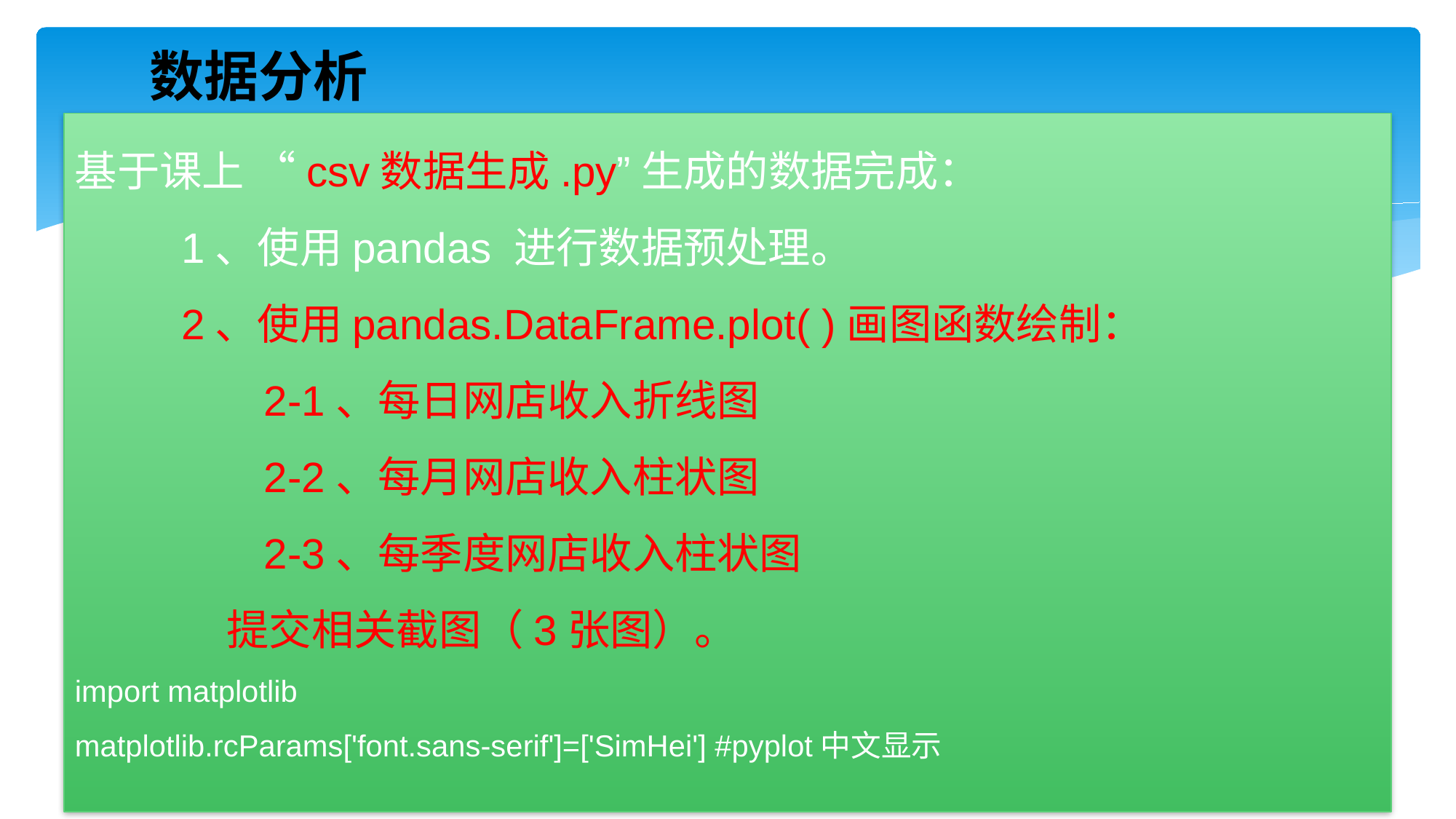

数据分析
基于课上 “csv数据生成.py”生成的数据完成：
         1、使用pandas 进行数据预处理。
         2、使用pandas.DataFrame.plot( )画图函数绘制：
                2-1、每日网店收入折线图
                2-2、每月网店收入柱状图
                2-3、每季度网店收入柱状图
               提交相关截图（3张图）。
import matplotlib
matplotlib.rcParams['font.sans-serif']=['SimHei'] #pyplot中文显示